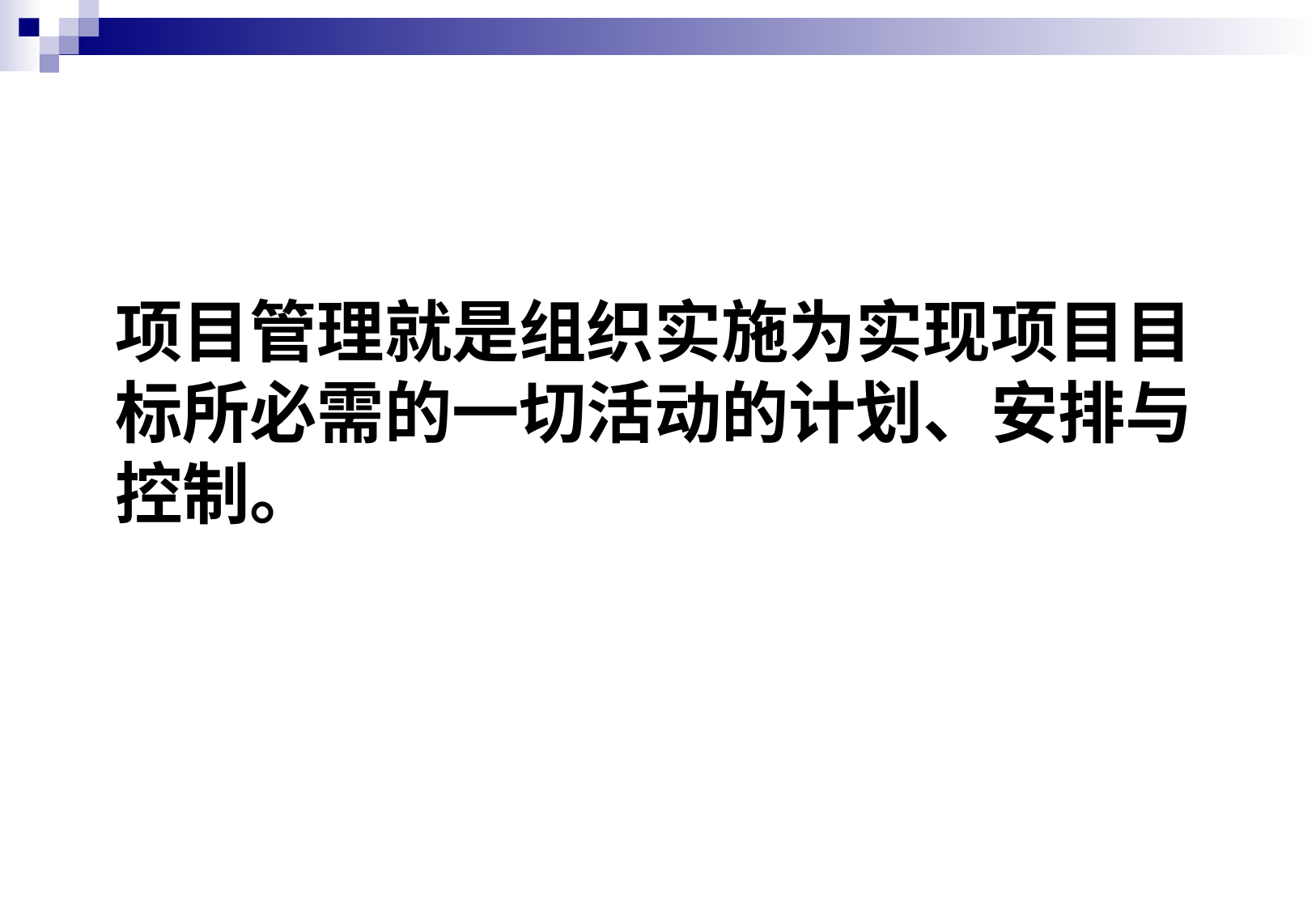

# 项目管理就是组织实施为实现项目目标所必需的一切活动的计划、安排与控制。